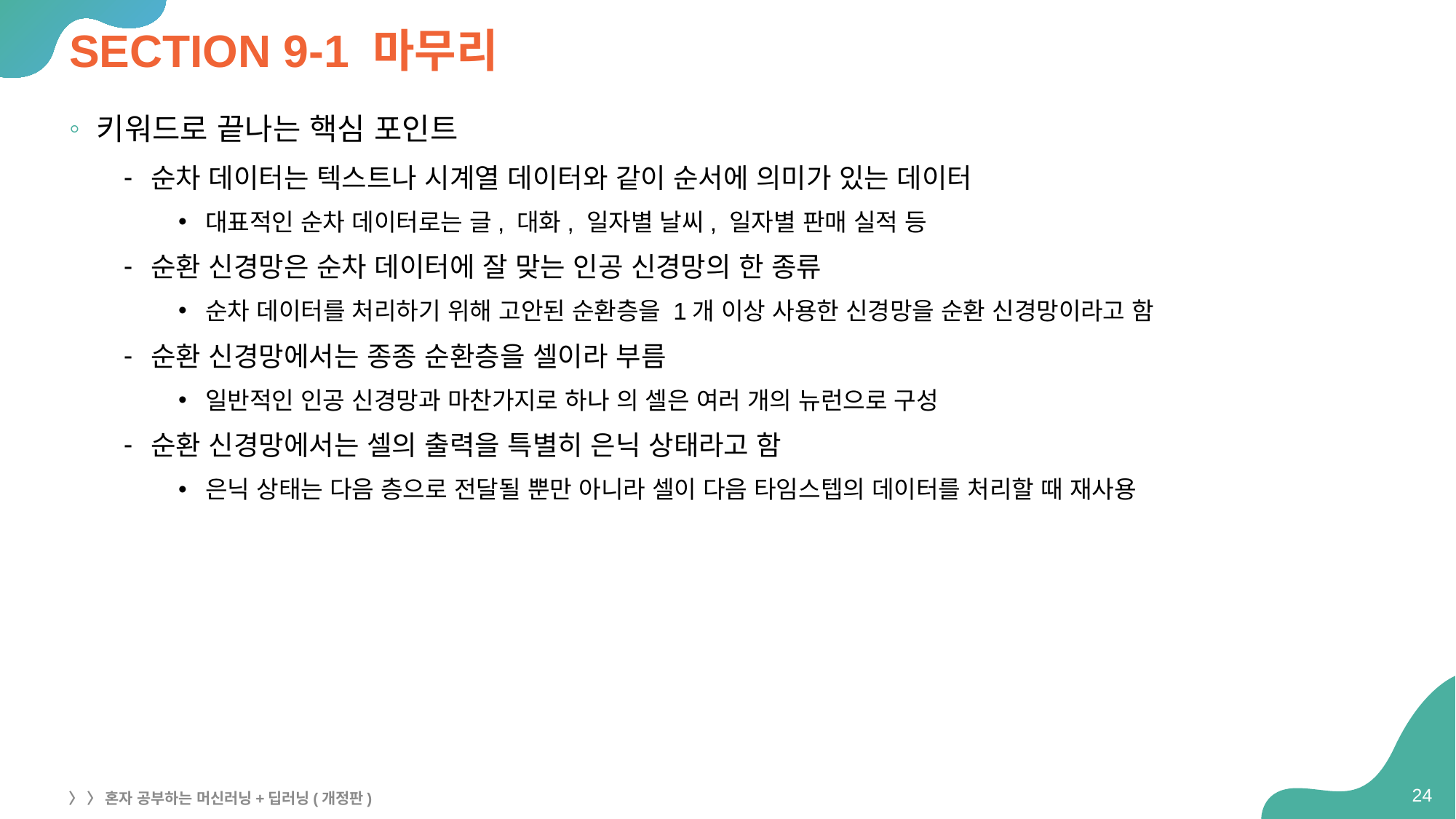

# SECTION 9-1 마무리
키워드로 끝나는 핵심 포인트
순차 데이터는 텍스트나 시계열 데이터와 같이 순서에 의미가 있는 데이터
대표적인 순차 데이터로는 글, 대화, 일자별 날씨, 일자별 판매 실적 등
순환 신경망은 순차 데이터에 잘 맞는 인공 신경망의 한 종류
순차 데이터를 처리하기 위해 고안된 순환층을 1개 이상 사용한 신경망을 순환 신경망이라고 함
순환 신경망에서는 종종 순환층을 셀이라 부름
일반적인 인공 신경망과 마찬가지로 하나 의 셀은 여러 개의 뉴런으로 구성
순환 신경망에서는 셀의 출력을 특별히 은닉 상태라고 함
은닉 상태는 다음 층으로 전달될 뿐만 아니라 셀이 다음 타임스텝의 데이터를 처리할 때 재사용
24
〉 〉 혼자 공부하는 머신러닝+딥러닝(개정판)